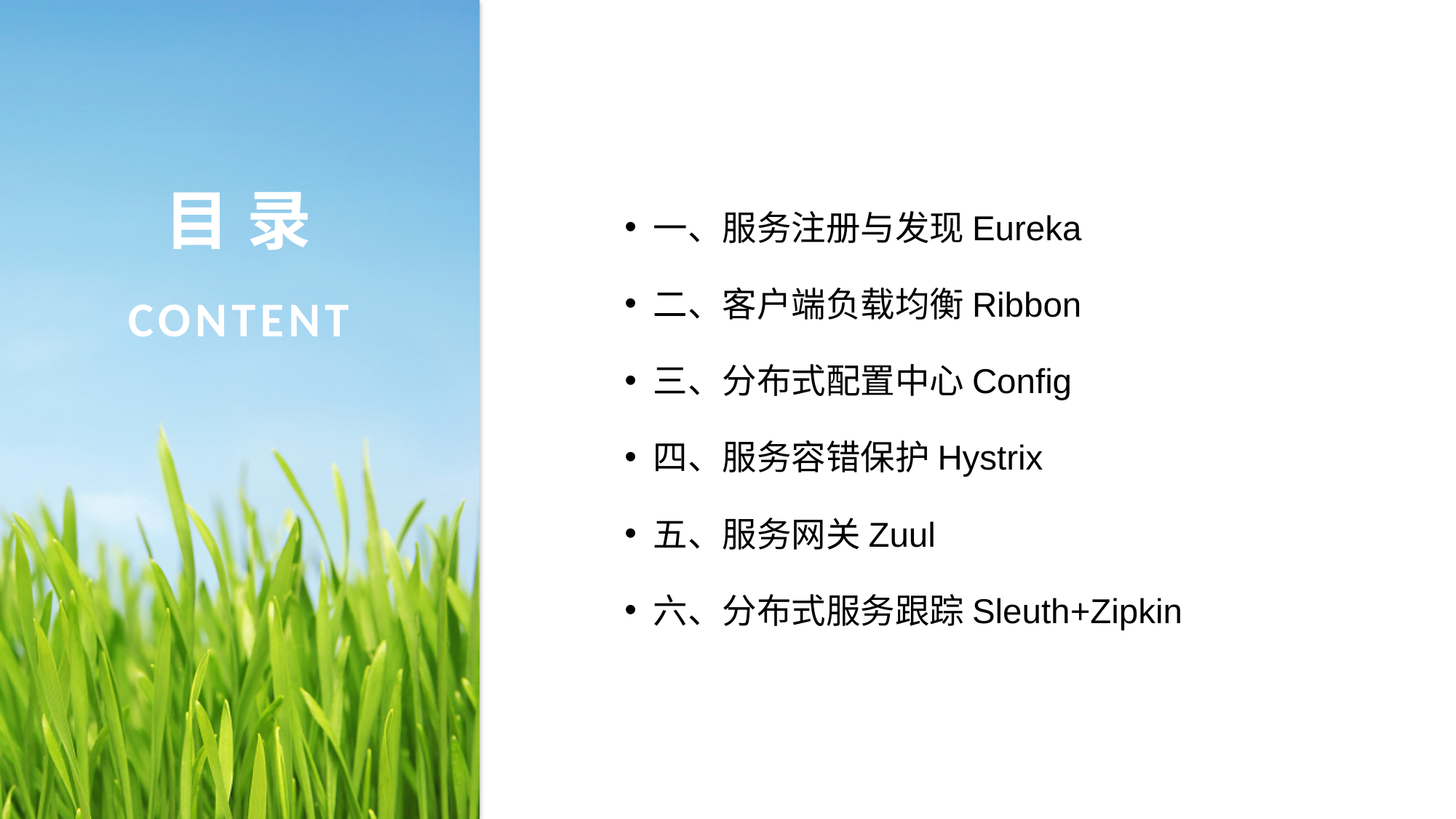

一、服务注册与发现Eureka
二、客户端负载均衡Ribbon
三、分布式配置中心Config
四、服务容错保护Hystrix
五、服务网关Zuul
六、分布式服务跟踪Sleuth+Zipkin